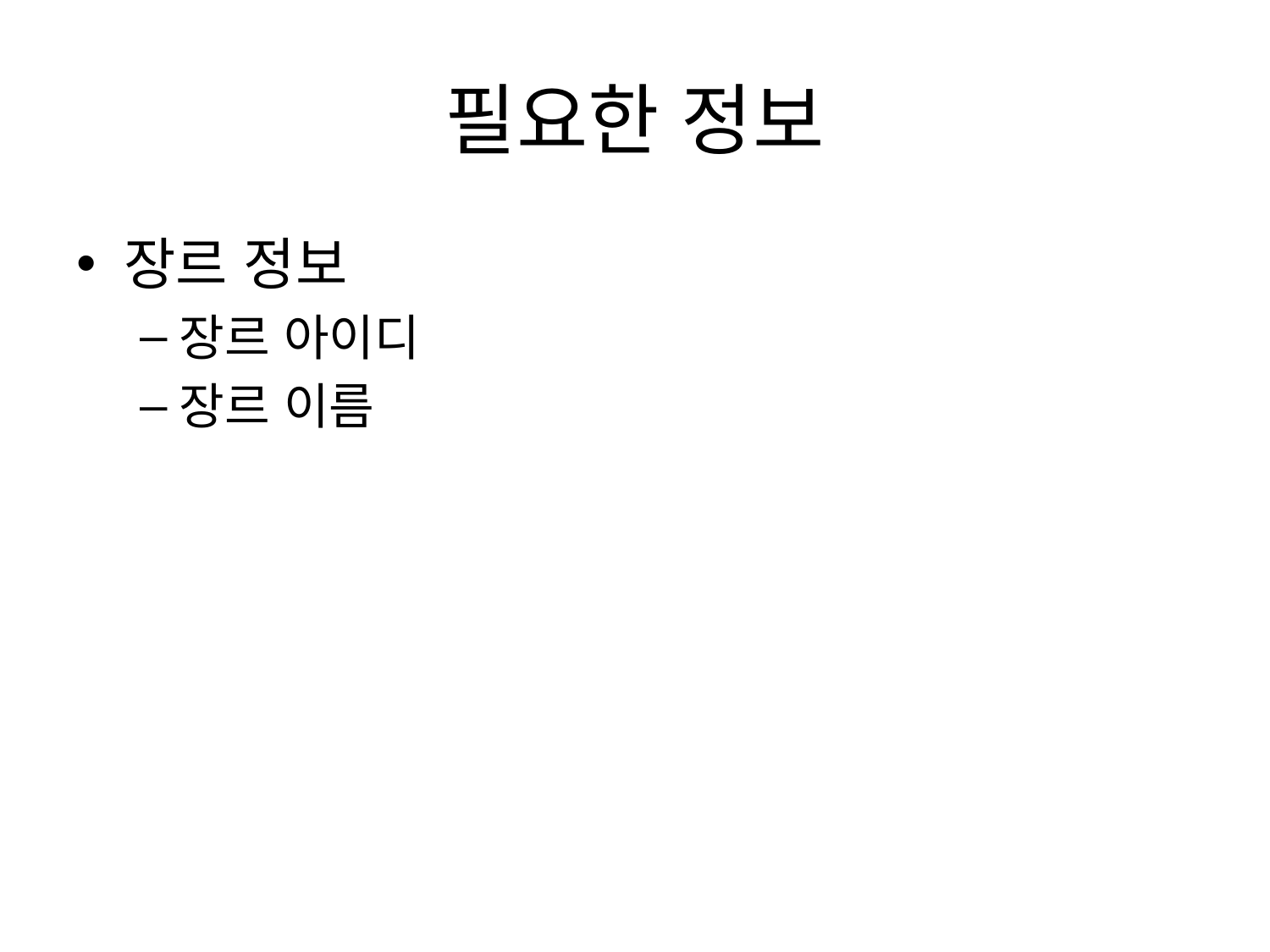

# 필요한 정보
장르 정보
장르 아이디
장르 이름